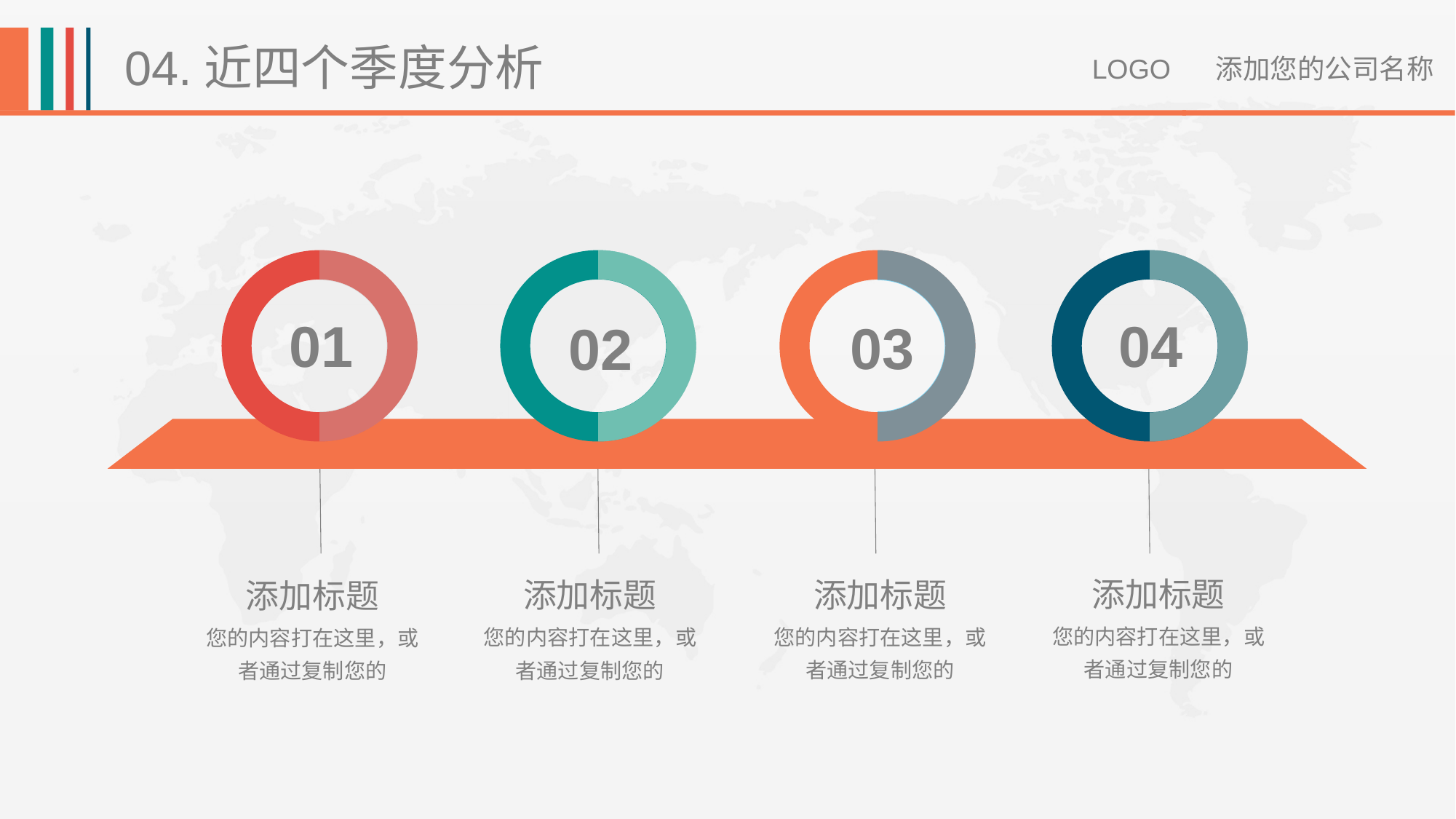

04.近四个季度分析
LOGO     添加您的公司名称

01
04
03
02

添加标题
添加标题
添加标题
添加标题
您的内容打在这里，或者通过复制您的
您的内容打在这里，或者通过复制您的
您的内容打在这里，或者通过复制您的
您的内容打在这里，或者通过复制您的